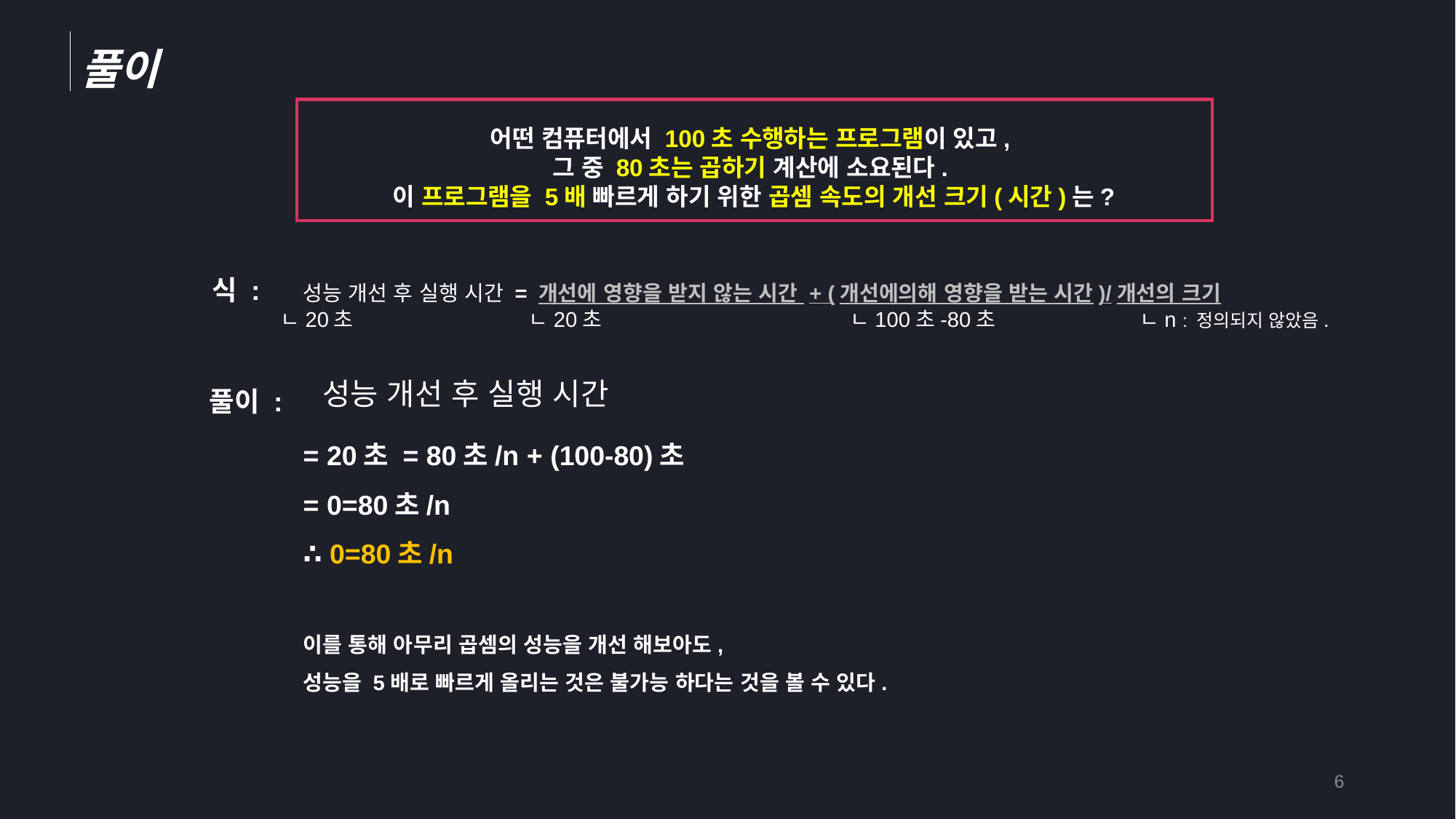

풀이

어떤 컴퓨터에서 100초 수행하는 프로그램이 있고,
그 중 80초는 곱하기 계산에 소요된다.
이 프로그램을 5배 빠르게 하기 위한 곱셈 속도의 개선 크기(시간)는?
식 :
성능 개선 후 실행 시간 = 개선에 영향을 받지 않는 시간 + (개선에의해 영향을 받는 시간)/개선의 크기
ㄴ20초		     ㄴ20초			    ㄴ100초-80초                        ㄴn : 정의되지 않았음.
풀이 :
성능 개선 후 실행 시간
= 20초 = 80초/n + (100-80)초‬
= 0=80초/n
∴ 0=80초/n

이를 통해 아무리 곱셈의 성능을 개선 해보아도,
성능을 5배로 빠르게 올리는 것은 불가능 하다는 것을 볼 수 있다.

6